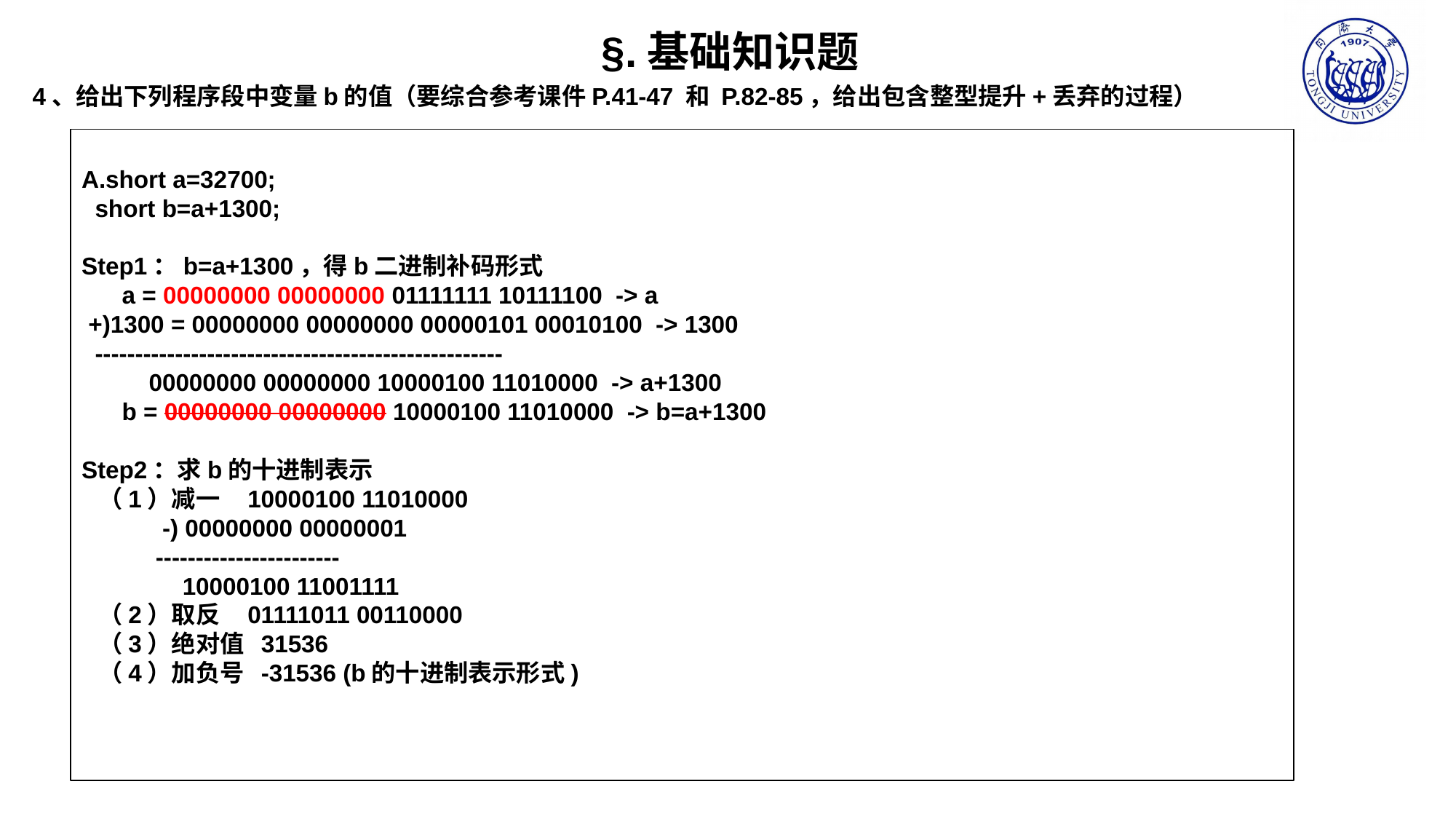

§.基础知识题
4、给出下列程序段中变量b的值（要综合参考课件P.41-47 和 P.82-85，给出包含整型提升+丢弃的过程）

A.short a=32700;
  short b=a+1300;

Step1：b=a+1300，得b二进制补码形式
      a = 00000000 00000000 01111111 10111100  -> a
 +)1300 = 00000000 00000000 00000101 00010100  -> 1300
  ---------------------------------------------------
          00000000 00000000 10000100 11010000  -> a+1300
      b = 00000000 00000000 10000100 11010000  -> b=a+1300

Step2：求b的十进制表示
  （1）减一    10000100 11010000
            -) 00000000 00000001
           -----------------------
               10000100 11001111
  （2）取反    01111011 00110000
  （3）绝对值  31536
  （4）加负号  -31536 (b的十进制表示形式)